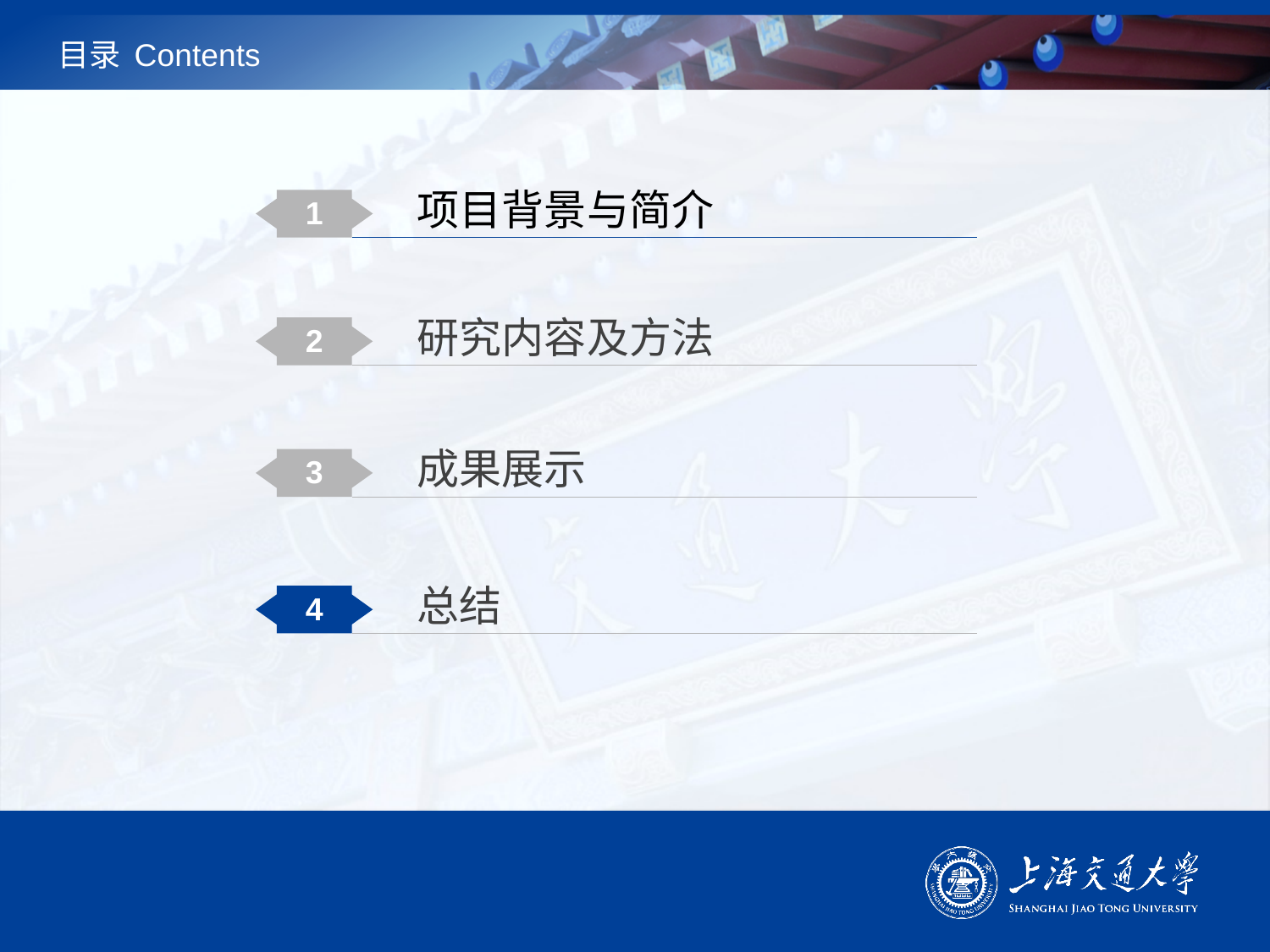

# 目录 Contents
项目背景与简介
1

研究内容及方法
2

成果展示
3

总结
4